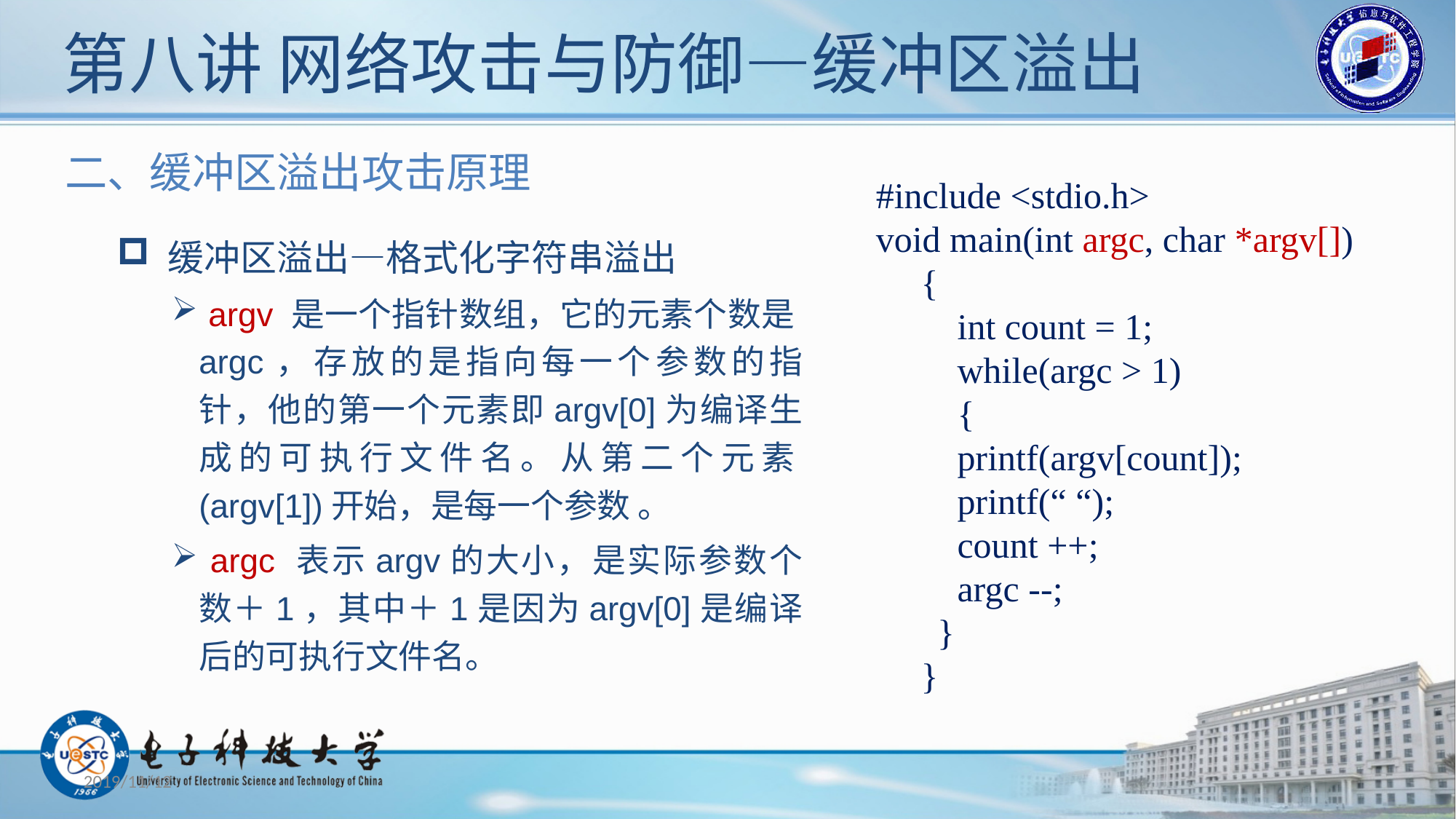

# 第八讲 网络攻击与防御—缓冲区溢出
二、缓冲区溢出攻击原理
#include <stdio.h>
void main(int argc, char *argv[])
　{
　　int count = 1;
　　while(argc > 1)
　　{
　　printf(argv[count]);
　　printf(“ “);
　　count ++;
　　argc --;
　  }
　}
 缓冲区溢出—格式化字符串溢出
 argv 是一个指针数组，它的元素个数是argc，存放的是指向每一个参数的指针，他的第一个元素即argv[0]为编译生成的可执行文件名。从第二个元素(argv[1])开始，是每一个参数 。
 argc 表示argv的大小，是实际参数个数＋1，其中＋1是因为argv[0]是编译后的可执行文件名。

2019/11/12